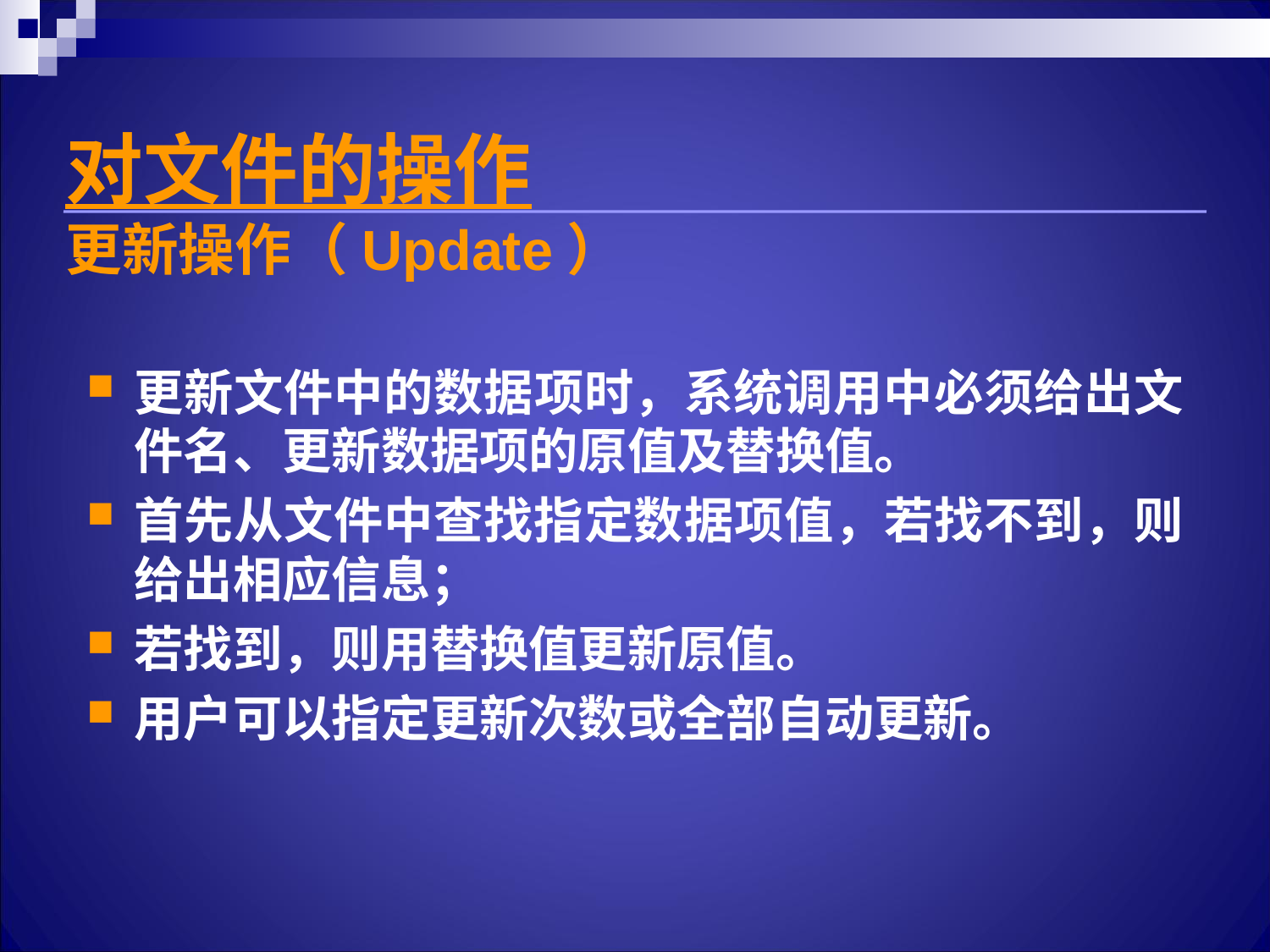

# 对文件的操作 更新操作（Update）

更新文件中的数据项时，系统调用中必须给出文件名、更新数据项的原值及替换值。
首先从文件中查找指定数据项值，若找不到，则给出相应信息；
若找到，则用替换值更新原值。
用户可以指定更新次数或全部自动更新。